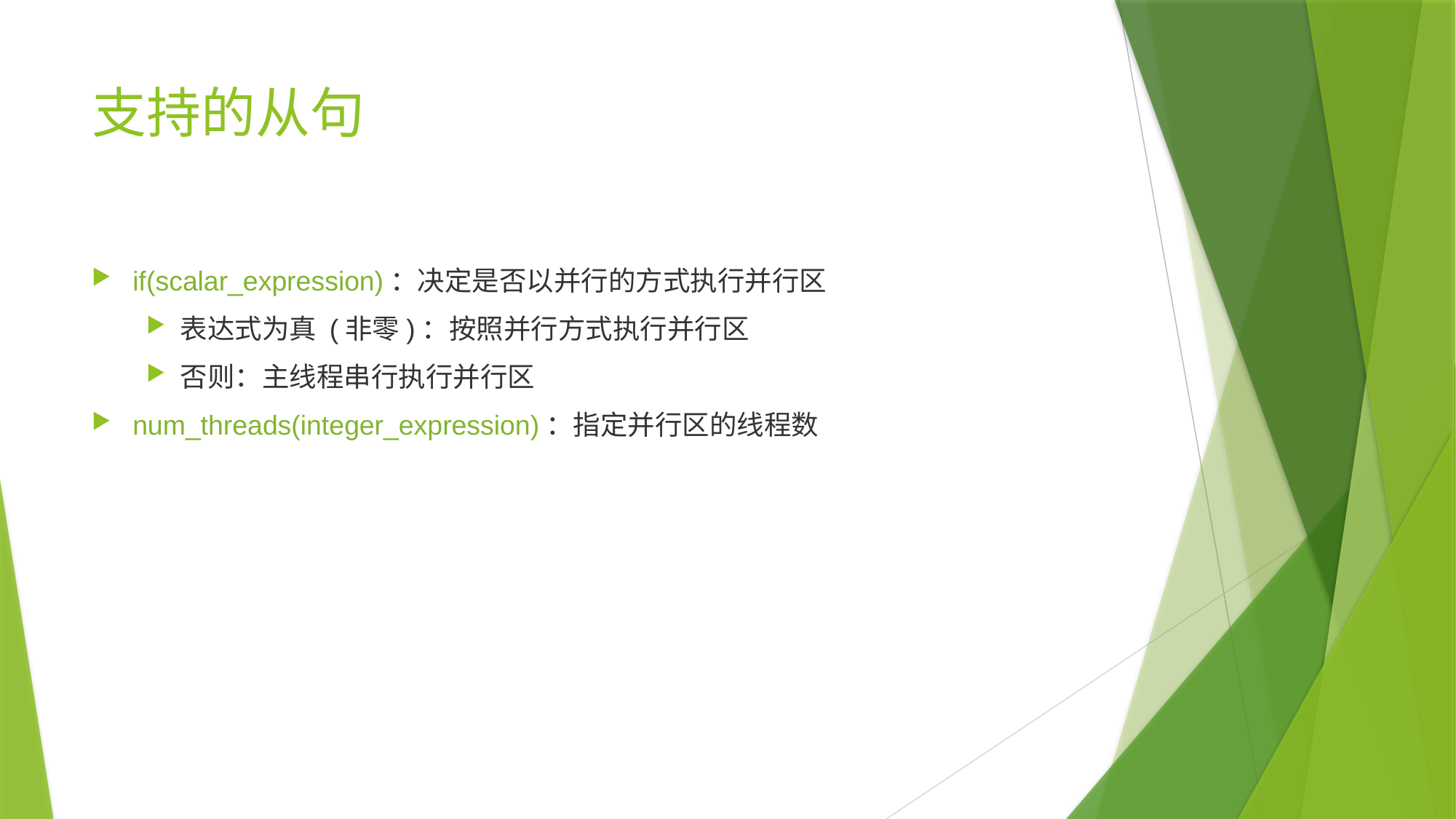

# 支持的从句
if(scalar_expression)：决定是否以并行的方式执行并行区
表达式为真 (非零)：按照并行方式执行并行区
否则：主线程串行执行并行区
num_threads(integer_expression)：指定并行区的线程数